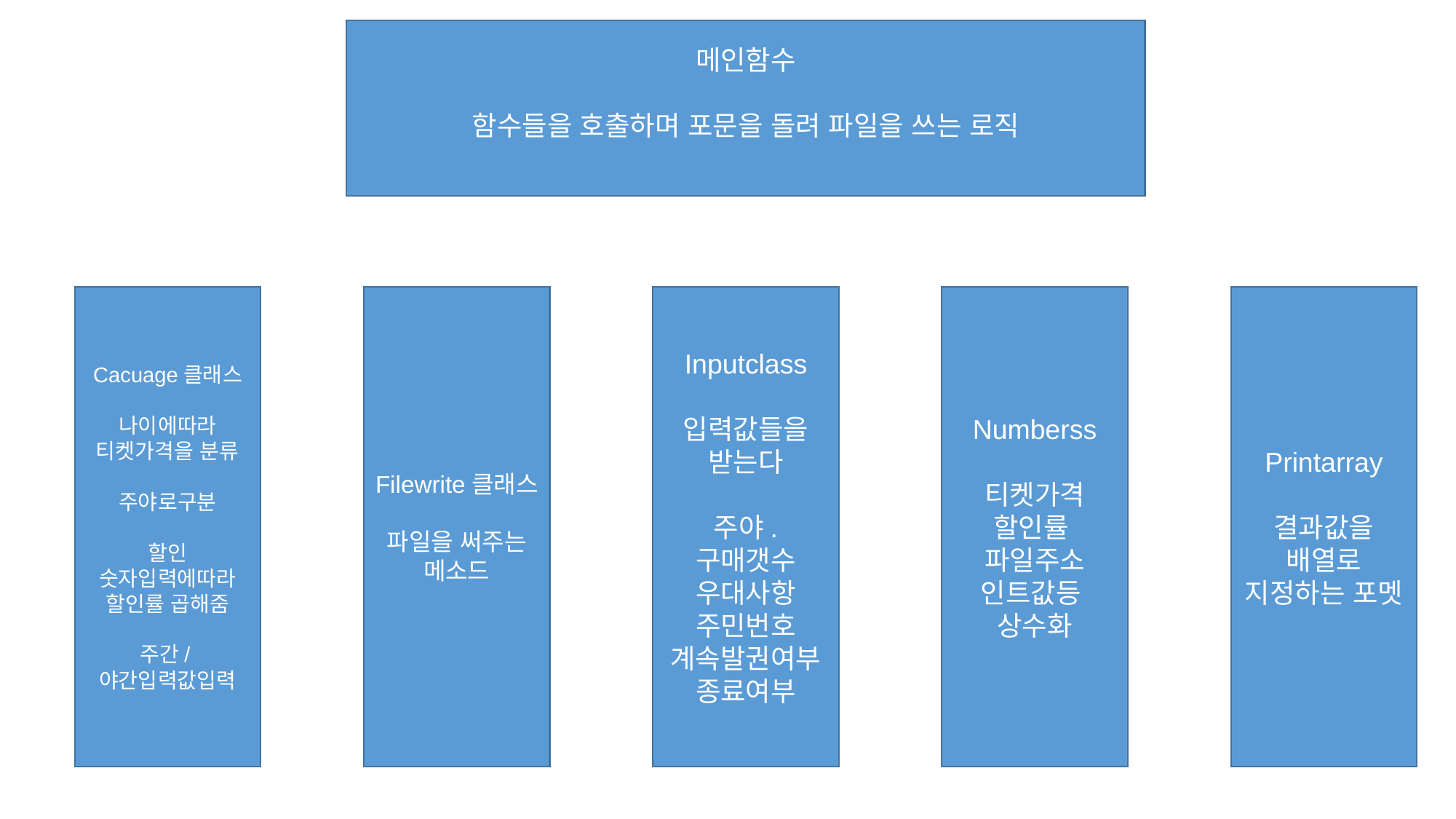

메인함수

함수들을 호출하며 포문을 돌려 파일을 쓰는 로직

Cacuage클래스

나이에따라 티켓가격을 분류

주야로구분

할인 숫자입력에따라 할인률 곱해줌

주간/야간입력값입력
Filewrite클래스

파일을 써주는 메소드
Inputclass

입력값들을 받는다

주야.
구매갯수
우대사항
주민번호
계속발권여부
종료여부
Numberss

티켓가격
할인률
파일주소
인트값등
상수화
Printarray

결과값을 배열로 지정하는 포멧